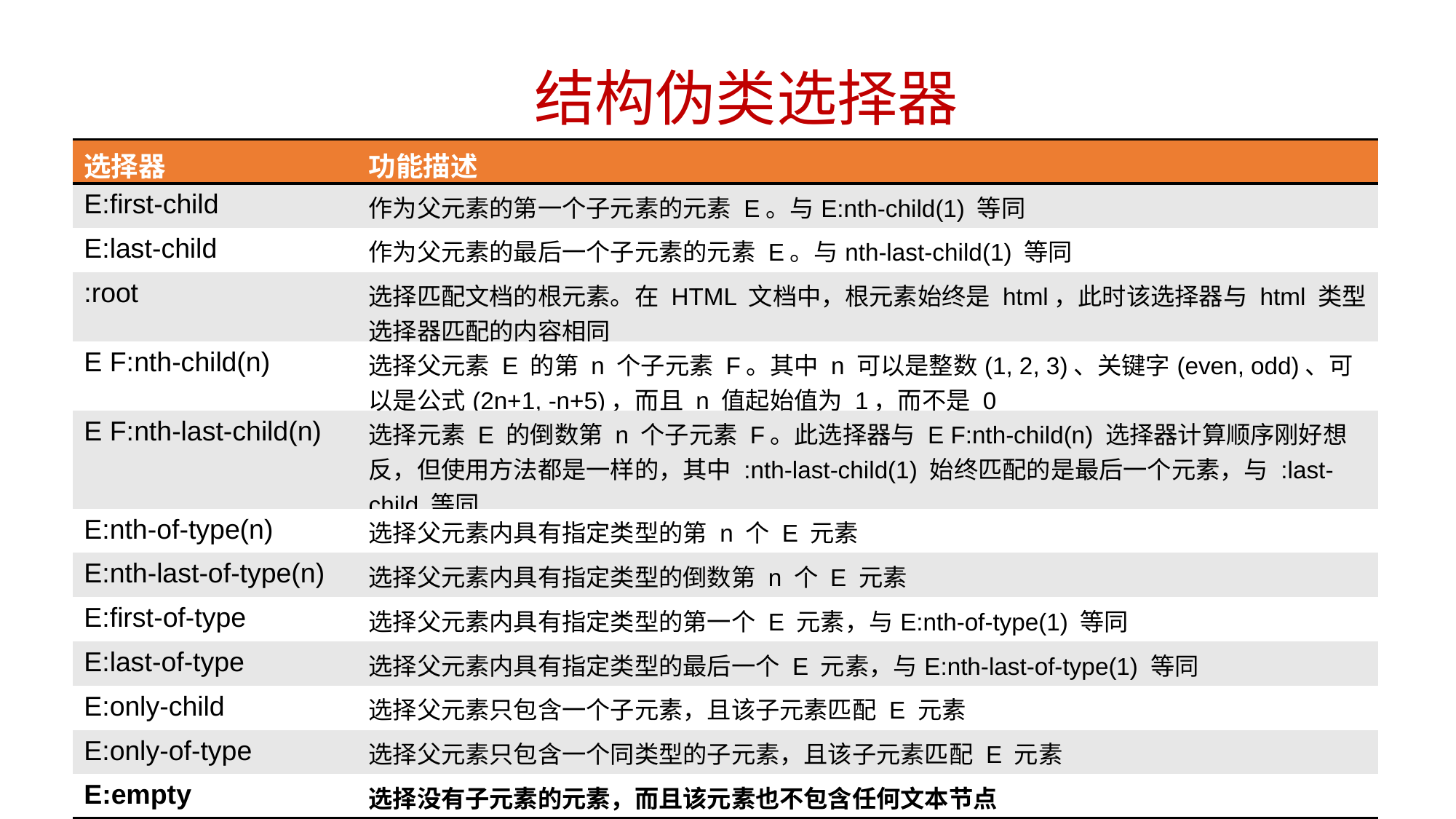

结构伪类选择器
| 选择器 | 功能描述 |
| --- | --- |
| E:first-child | 作为父元素的第一个子元素的元素 E。与E:nth-child(1) 等同 |
| E:last-child | 作为父元素的最后一个子元素的元素 E。与nth-last-child(1) 等同 |
| :root | 选择匹配文档的根元素。在 HTML 文档中，根元素始终是 html，此时该选择器与 html 类型选择器匹配的内容相同 |
| E F:nth-child(n) | 选择父元素 E 的第 n 个子元素 F。其中 n 可以是整数(1, 2, 3)、关键字(even, odd)、可以是公式(2n+1, -n+5)，而且 n 值起始值为 1，而不是 0 |
| E F:nth-last-child(n) | 选择元素 E 的倒数第 n 个子元素 F。此选择器与 E F:nth-child(n) 选择器计算顺序刚好想反，但使用方法都是一样的，其中 :nth-last-child(1) 始终匹配的是最后一个元素，与 :last-child 等同 |
| E:nth-of-type(n) | 选择父元素内具有指定类型的第 n 个 E 元素 |
| E:nth-last-of-type(n) | 选择父元素内具有指定类型的倒数第 n 个 E 元素 |
| E:first-of-type | 选择父元素内具有指定类型的第一个 E 元素，与E:nth-of-type(1) 等同 |
| E:last-of-type | 选择父元素内具有指定类型的最后一个 E 元素，与E:nth-last-of-type(1) 等同 |
| E:only-child | 选择父元素只包含一个子元素，且该子元素匹配 E 元素 |
| E:only-of-type | 选择父元素只包含一个同类型的子元素，且该子元素匹配 E 元素 |
| E:empty | 选择没有子元素的元素，而且该元素也不包含任何文本节点 |